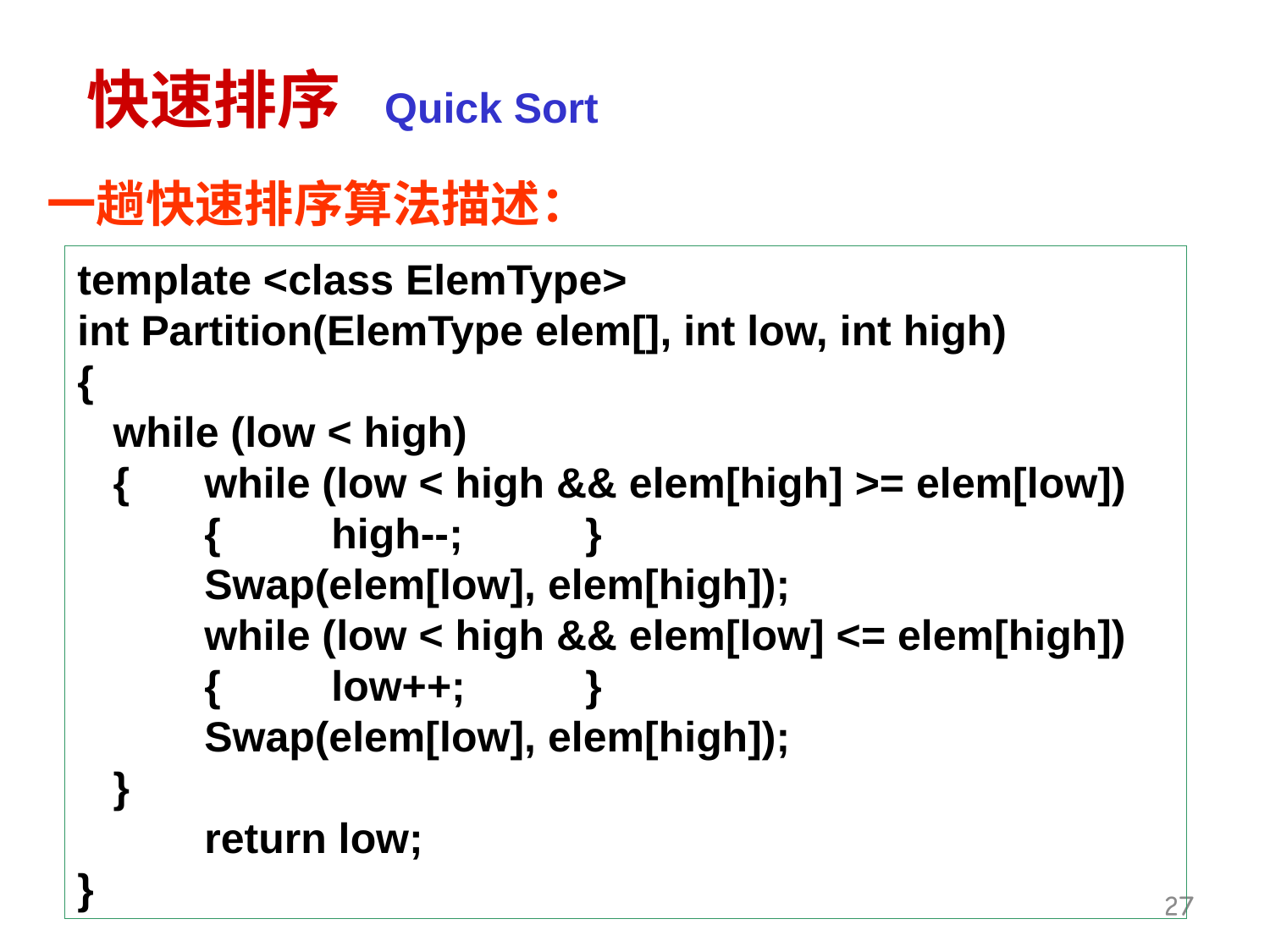

快速排序  Quick Sort
一趟快速排序算法描述：
template <class ElemType>
int Partition(ElemType elem[], int low, int high)
{
   while (low < high)
   {	while (low < high && elem[high] >= elem[low])
	{	high--;	}
	Swap(elem[low], elem[high]);
	while (low < high && elem[low] <= elem[high])
	{	low++;	}
	Swap(elem[low], elem[high]);
   }
	return low;
}
27